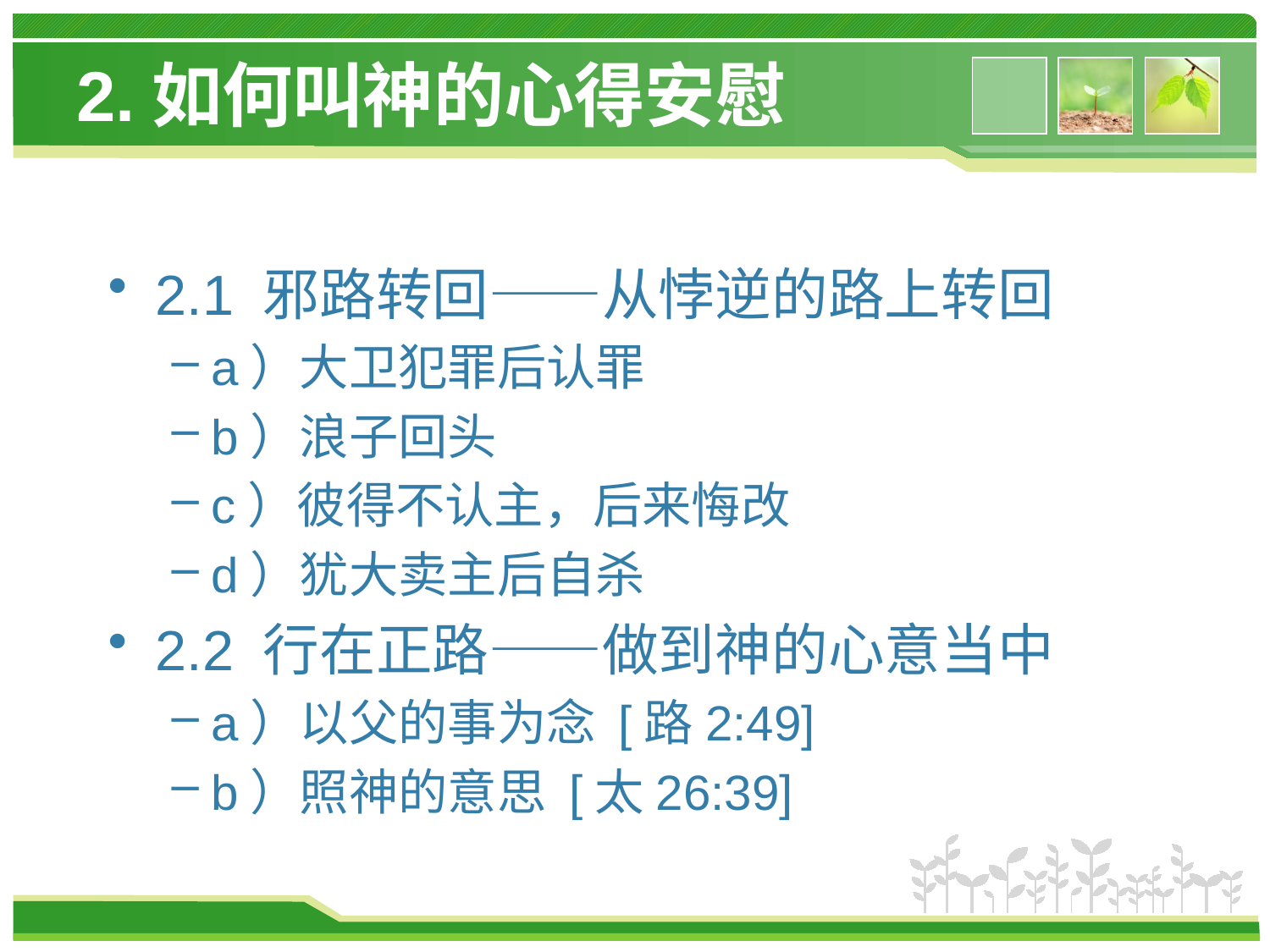

# 2.如何叫神的心得安慰
2.1 邪路转回——从悖逆的路上转回
a）大卫犯罪后认罪
b）浪子回头
c）彼得不认主，后来悔改
d）犹大卖主后自杀
2.2 行在正路——做到神的心意当中
a）以父的事为念 [路2:49]
b）照神的意思 [太26:39]